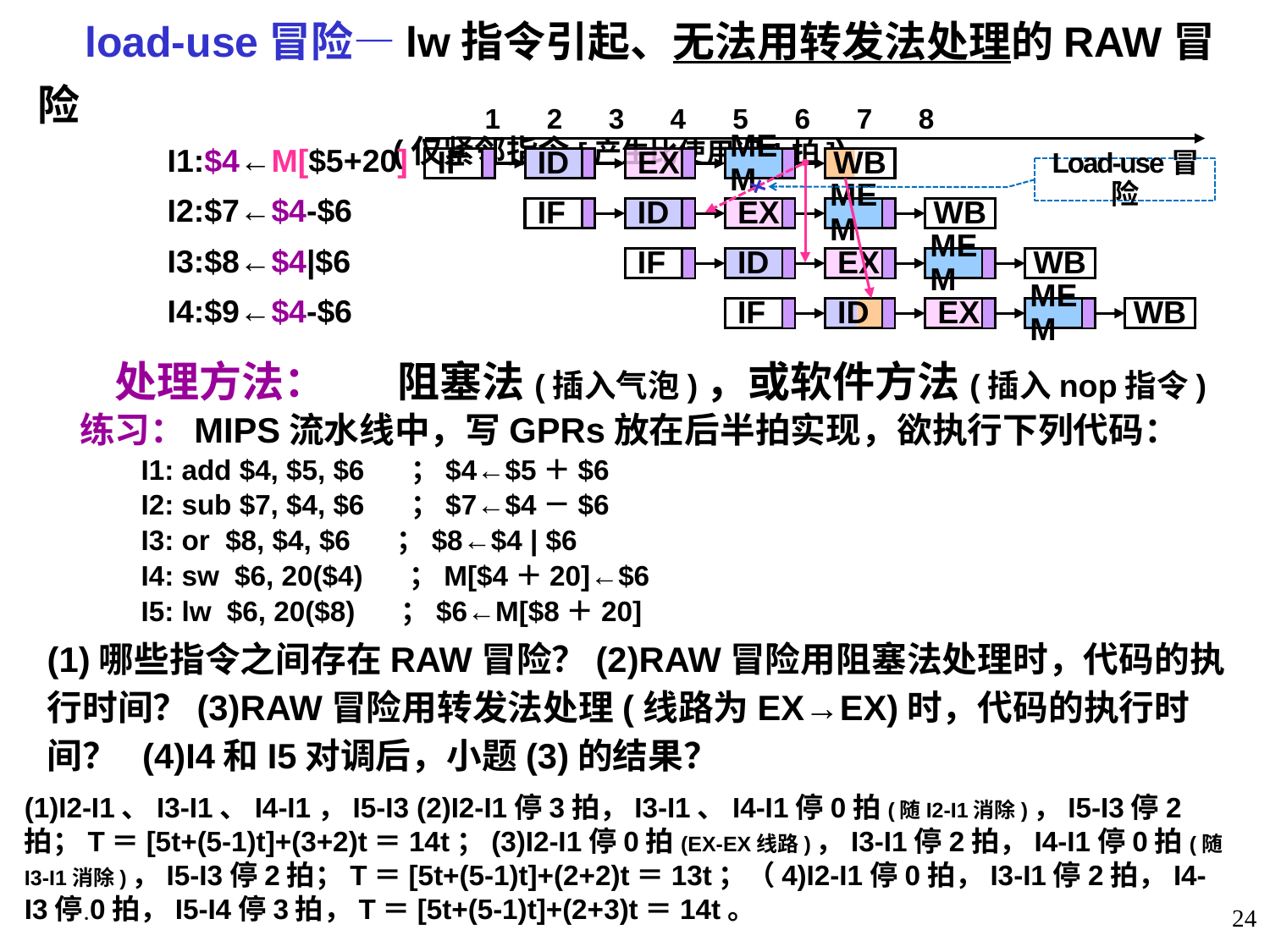

load-use冒险—lw指令引起、无法用转发法处理的RAW冒险
                                        (仅紧邻指令[产生比使用迟1拍])
1      2      3      4      5      6      7      8
I1:$4←M[$5+20]
I2:$7←$4-$6
I3:$8←$4|$6
I4:$9←$4-$6
IF

EX

MEM

WB
ID

IF

EX

MEM

WB
ID
IF

EX

MEM

WB
ID
IF

EX

MEM

WB
ID
Load-use冒险
       处理方法：
阻塞法(插入气泡)，或软件方法(插入nop指令)
   练习：MIPS流水线中，写GPRs放在后半拍实现，欲执行下列代码：
            I1: add $4, $5, $6     ；$4←$5＋$6
            I2: sub $7, $4, $6     ；$7←$4－$6
            I3: or  $8, $4, $6     ；$8←$4 | $6
            I4: sw  $6, 20($4)     ；M[$4＋20]←$6
            I5: lw  $6, 20($8)     ；$6←M[$8＋20]
(1)哪些指令之间存在RAW冒险？(2)RAW冒险用阻塞法处理时，代码的执行时间？(3)RAW冒险用转发法处理(线路为EX→EX)时，代码的执行时间？  (4)I4和I5对调后，小题(3)的结果？
(1)I2-I1、I3-I1、I4-I1，I5-I3 (2)I2-I1停3拍，I3-I1、I4-I1停0拍(随I2-I1消除)，I5-I3停2拍；T＝[5t+(5-1)t]+(3+2)t＝14t；(3)I2-I1停0拍(EX-EX线路)，I3-I1停2拍，I4-I1停0拍(随I3-I1消除)，I5-I3停2拍；T＝[5t+(5-1)t]+(2+2)t＝13t；（4)I2-I1停0拍，I3-I1停2拍，I4-I3停0拍，I5-I4停3拍，T＝[5t+(5-1)t]+(2+3)t＝14t。
·
24